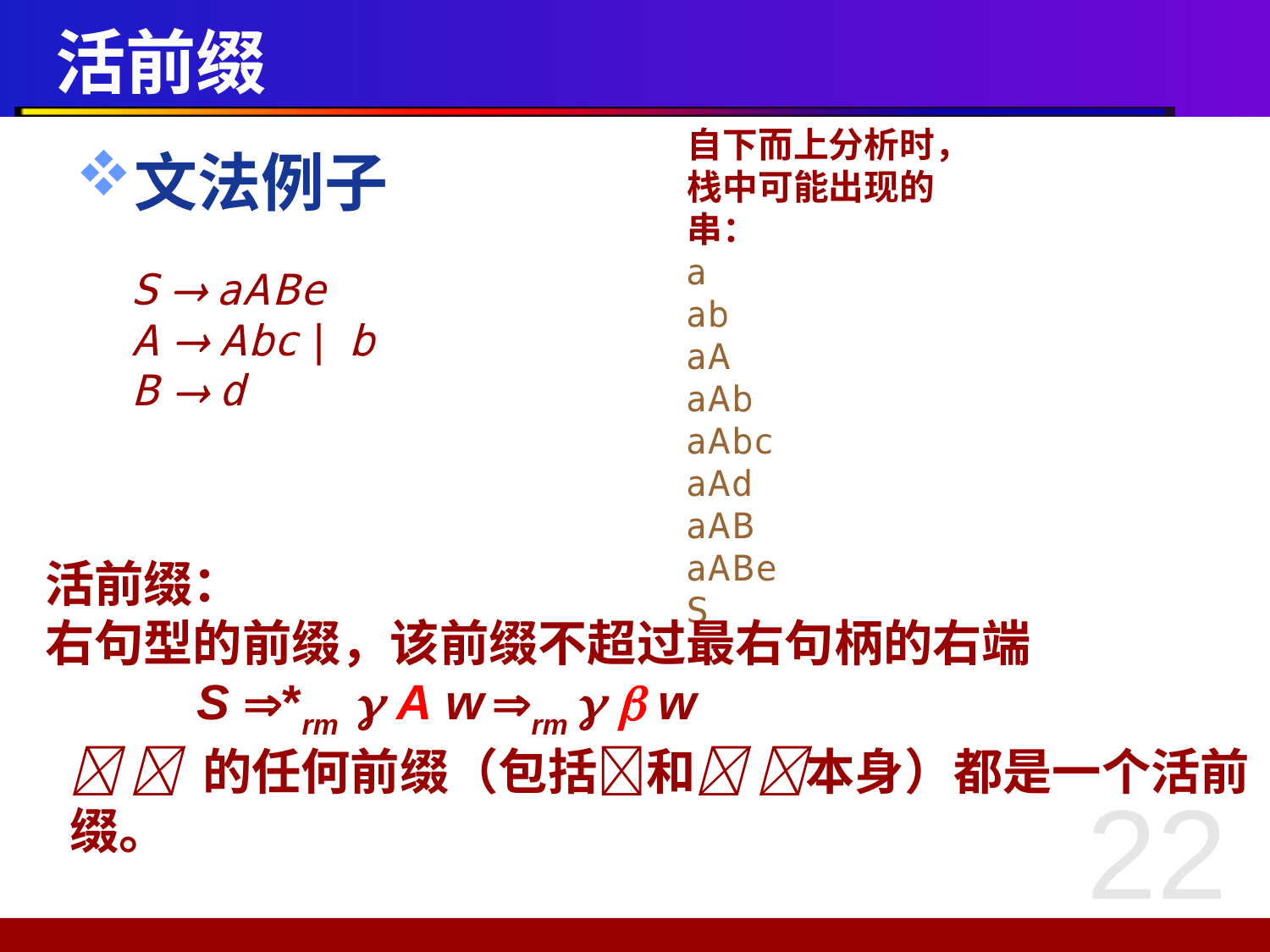

# 活前缀
自下而上分析时，栈中可能出现的串：
a
ab
aA
aAb
aAbc
aAd
aAB
aABe
S
文法例子
S → aABe
A → Abc | b
B → d
活前缀：
右句型的前缀，该前缀不超过最右句柄的右端
	S ⇒*rm  γ A w ⇒rm γ β w
γ β 的任何前缀（包括ε和γ β本身）都是一个活前缀。
22